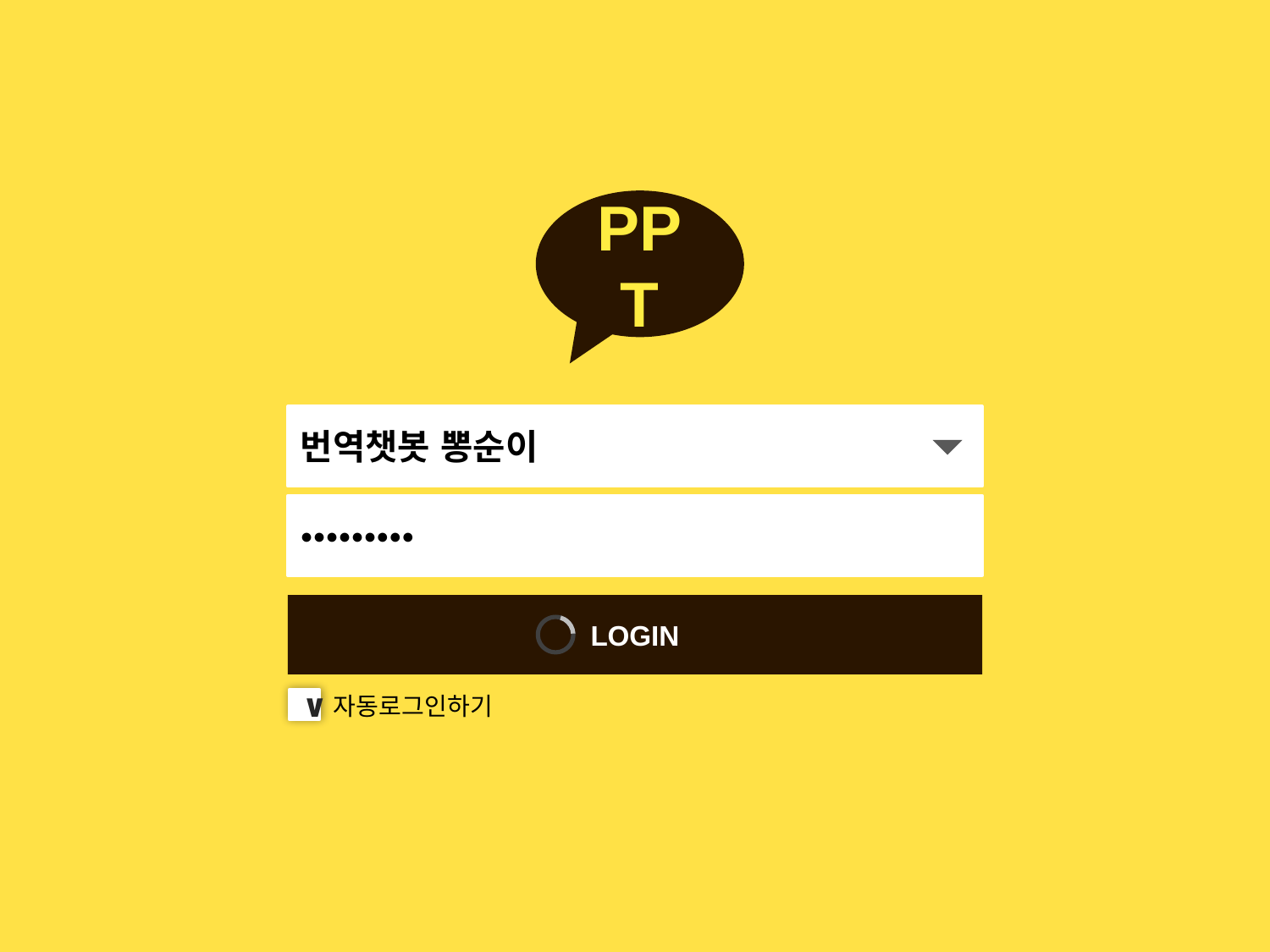

PPT
번역챗봇 뽕순이

●●●●●●●●●
LOGIN

자동로그인하기
∨